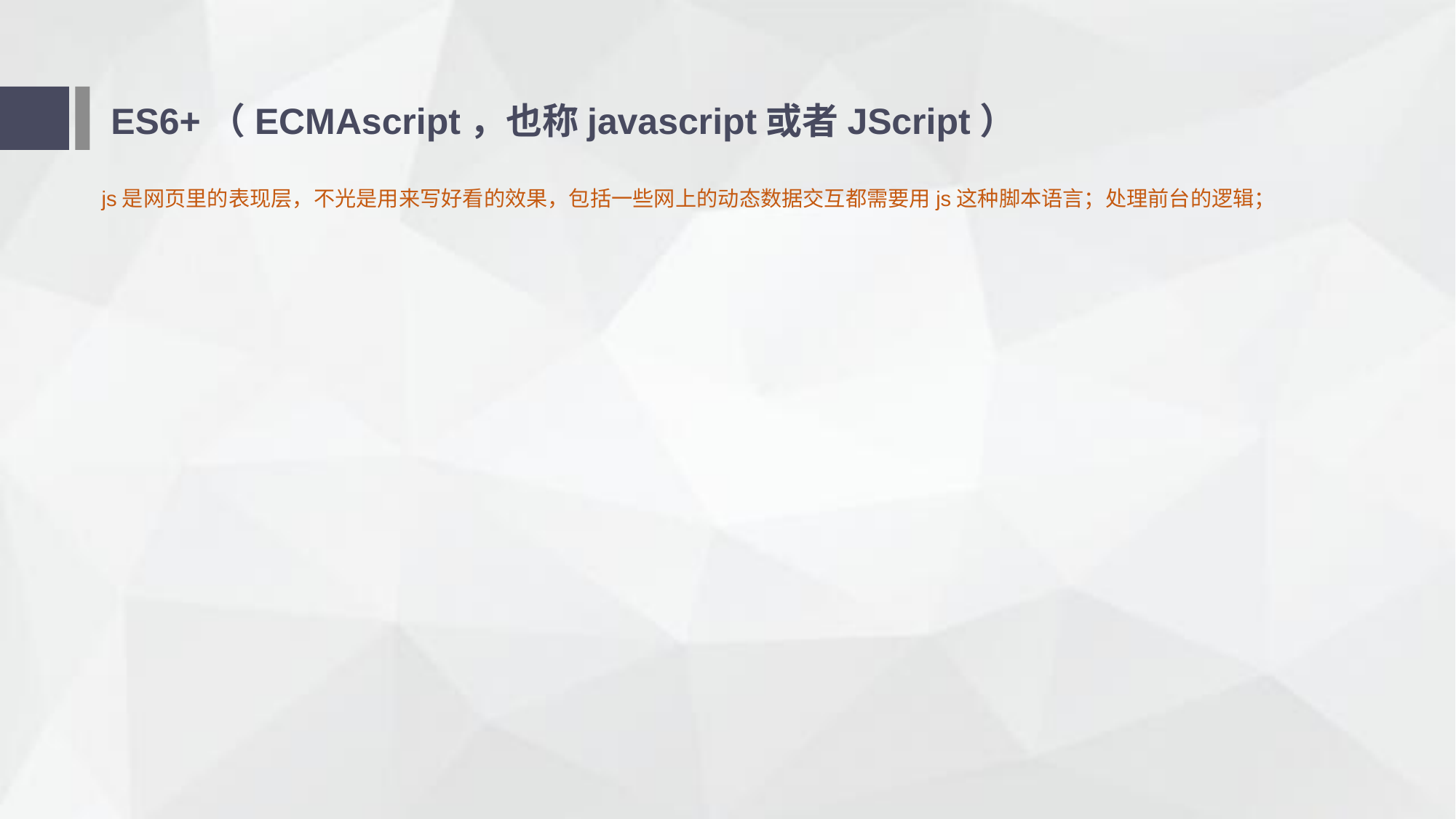

ES6+（ECMAscript，也称javascript或者JScript）
js是网页里的表现层，不光是用来写好看的效果，包括一些网上的动态数据交互都需要用js这种脚本语言；处理前台的逻辑；